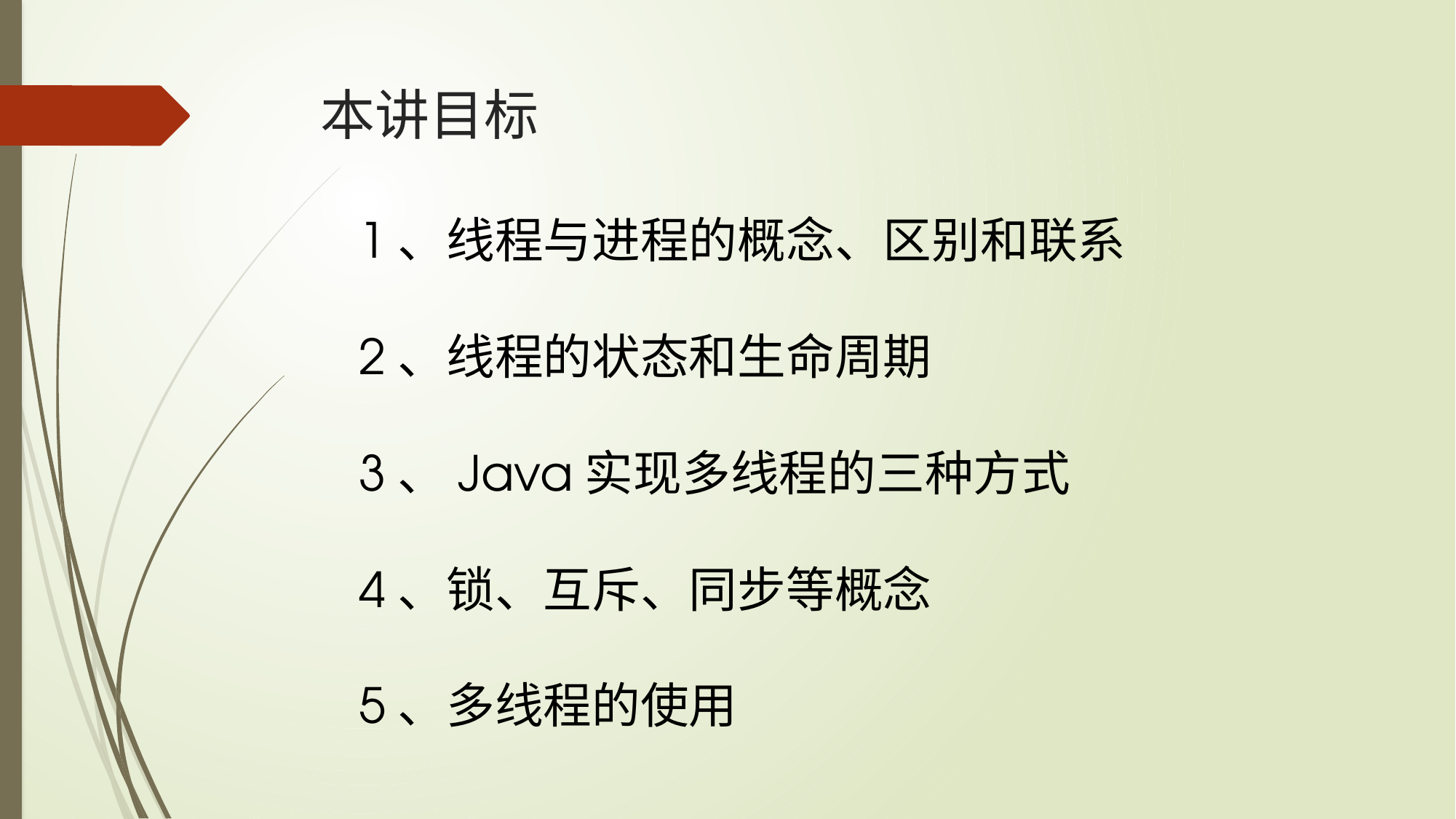

# 本讲目标
 1、线程与进程的概念、区别和联系

 2、线程的状态和生命周期

 3、Java实现多线程的三种方式

 4、锁、互斥、同步等概念

 5、多线程的使用